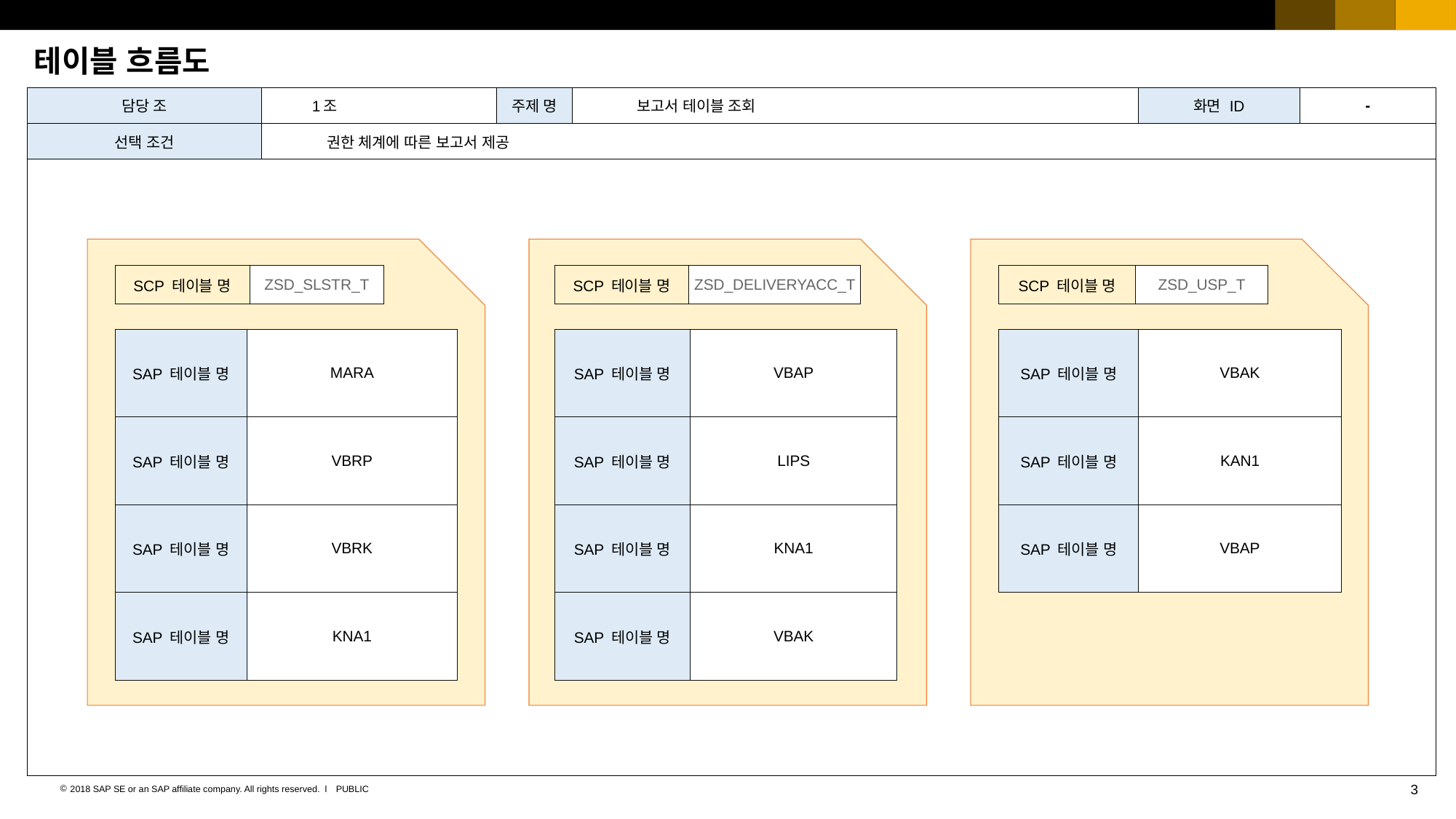

테이블 흐름도
| 담당 조 | 1조 | 주제 명 | 보고서 테이블 조회 | 화면 ID | - |
| --- | --- | --- | --- | --- | --- |
| 선택 조건 | 권한 체계에 따른 보고서 제공 |  |  |  |  |
|  |  |  |  |  |  |

| SCP 테이블 명 | ZSD\_DELIVERYACC\_T |
| --- | --- |
| SCP 테이블 명 | ZSD\_USP\_T |
| --- | --- |
| SCP 테이블 명 | ZSD\_SLSTR\_T |
| --- | --- |
| SAP 테이블 명 | VBAP |
| --- | --- |
| SAP 테이블 명 | LIPS |
| SAP 테이블 명 | KNA1 |
| SAP 테이블 명 | VBAK |
| SAP 테이블 명 | VBAK |
| --- | --- |
| SAP 테이블 명 | KAN1 |
| SAP 테이블 명 | VBAP |
| SAP 테이블 명 | MARA |
| --- | --- |
| SAP 테이블 명 | VBRP |
| SAP 테이블 명 | VBRK |
| SAP 테이블 명 | KNA1 |